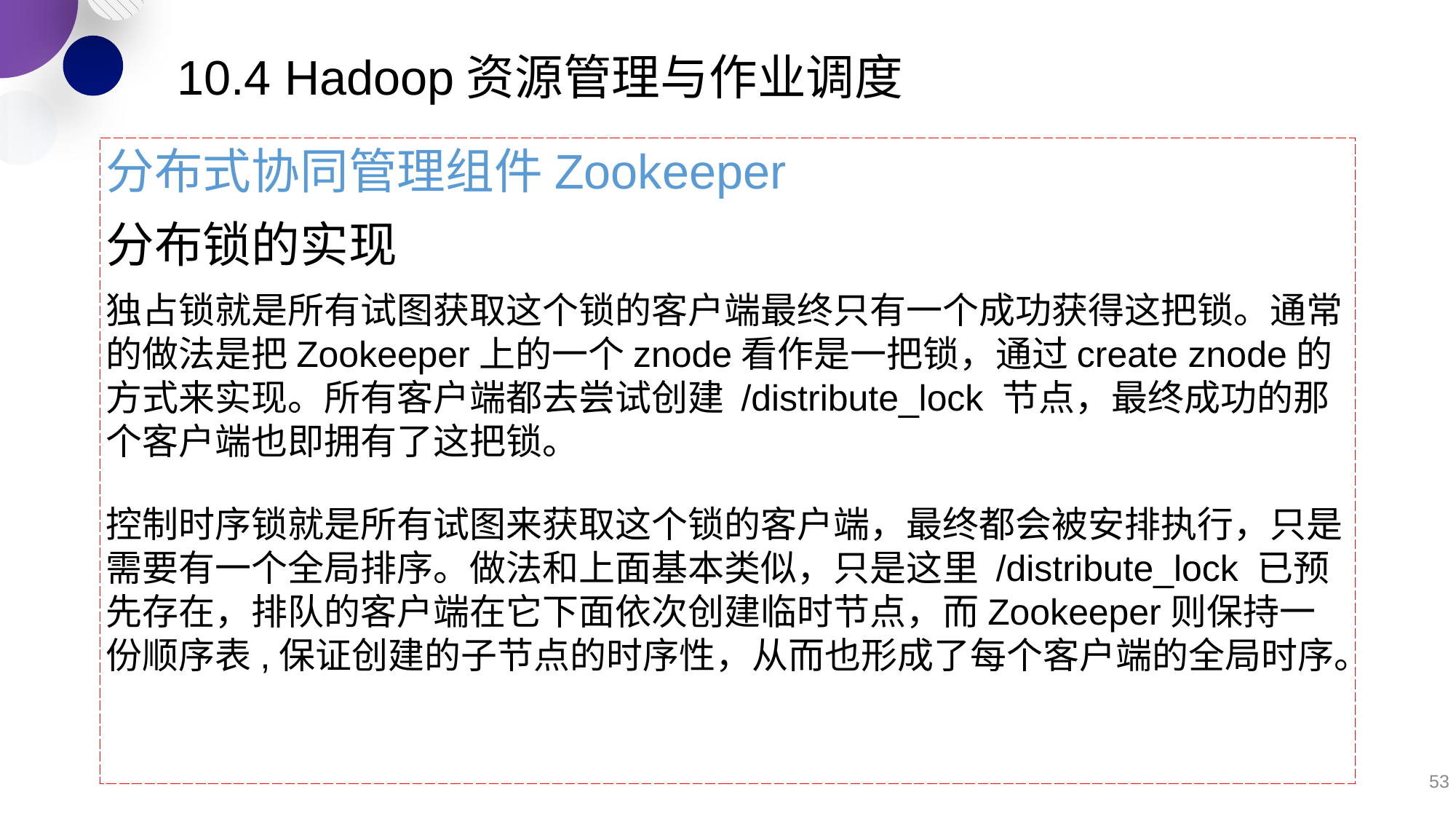

# 10.4 Hadoop资源管理与作业调度
分布式协同管理组件Zookeeper
分布锁的实现
独占锁就是所有试图获取这个锁的客户端最终只有一个成功获得这把锁。通常的做法是把Zookeeper上的一个znode看作是一把锁，通过create znode的方式来实现。所有客户端都去尝试创建 /distribute_lock 节点，最终成功的那个客户端也即拥有了这把锁。
控制时序锁就是所有试图来获取这个锁的客户端，最终都会被安排执行，只是需要有一个全局排序。做法和上面基本类似，只是这里 /distribute_lock 已预先存在，排队的客户端在它下面依次创建临时节点，而Zookeeper则保持一份顺序表,保证创建的子节点的时序性，从而也形成了每个客户端的全局时序。

53